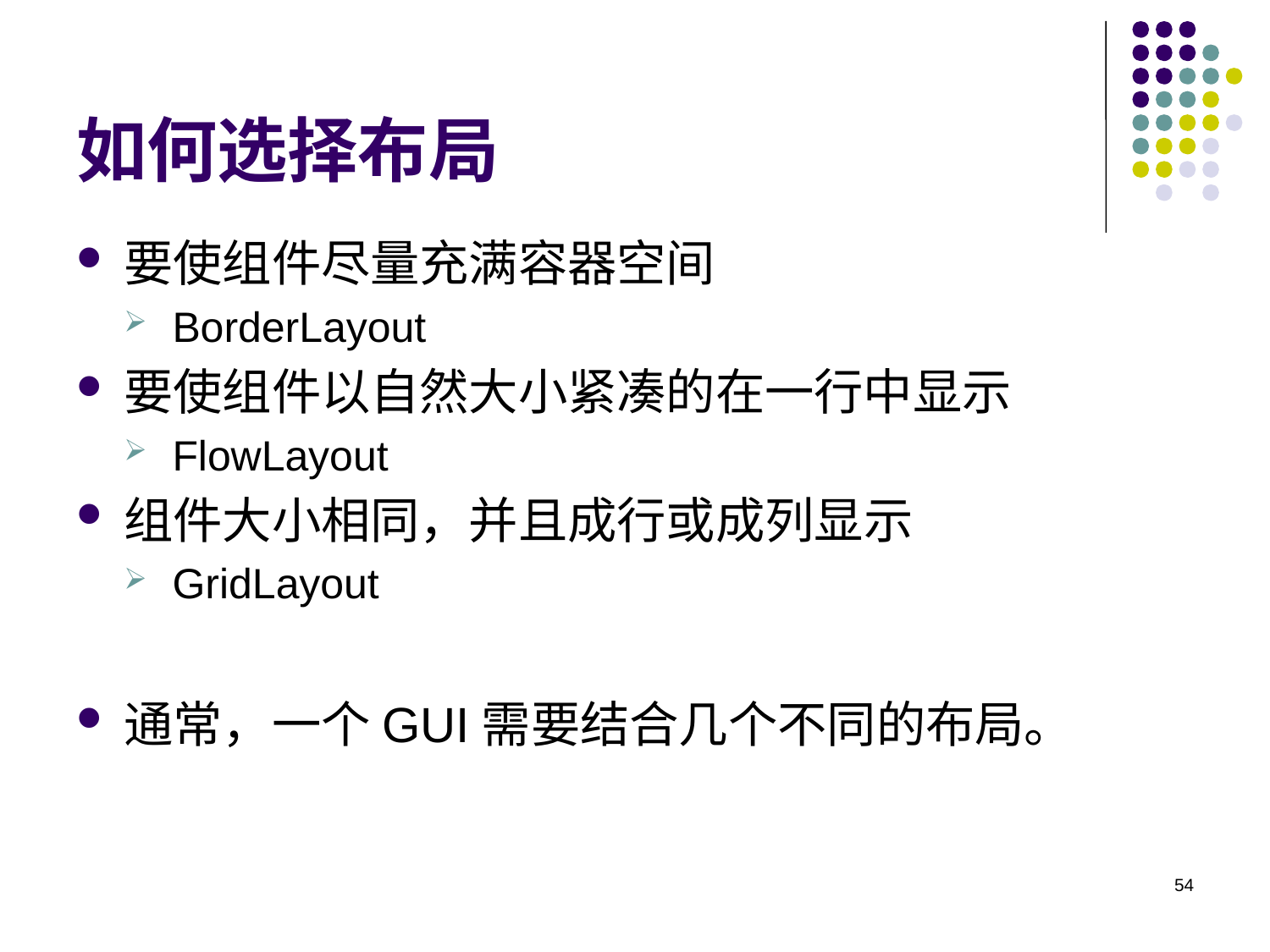

# 如何选择布局
要使组件尽量充满容器空间
BorderLayout
要使组件以自然大小紧凑的在一行中显示
FlowLayout
组件大小相同，并且成行或成列显示
GridLayout

通常，一个GUI需要结合几个不同的布局。

54